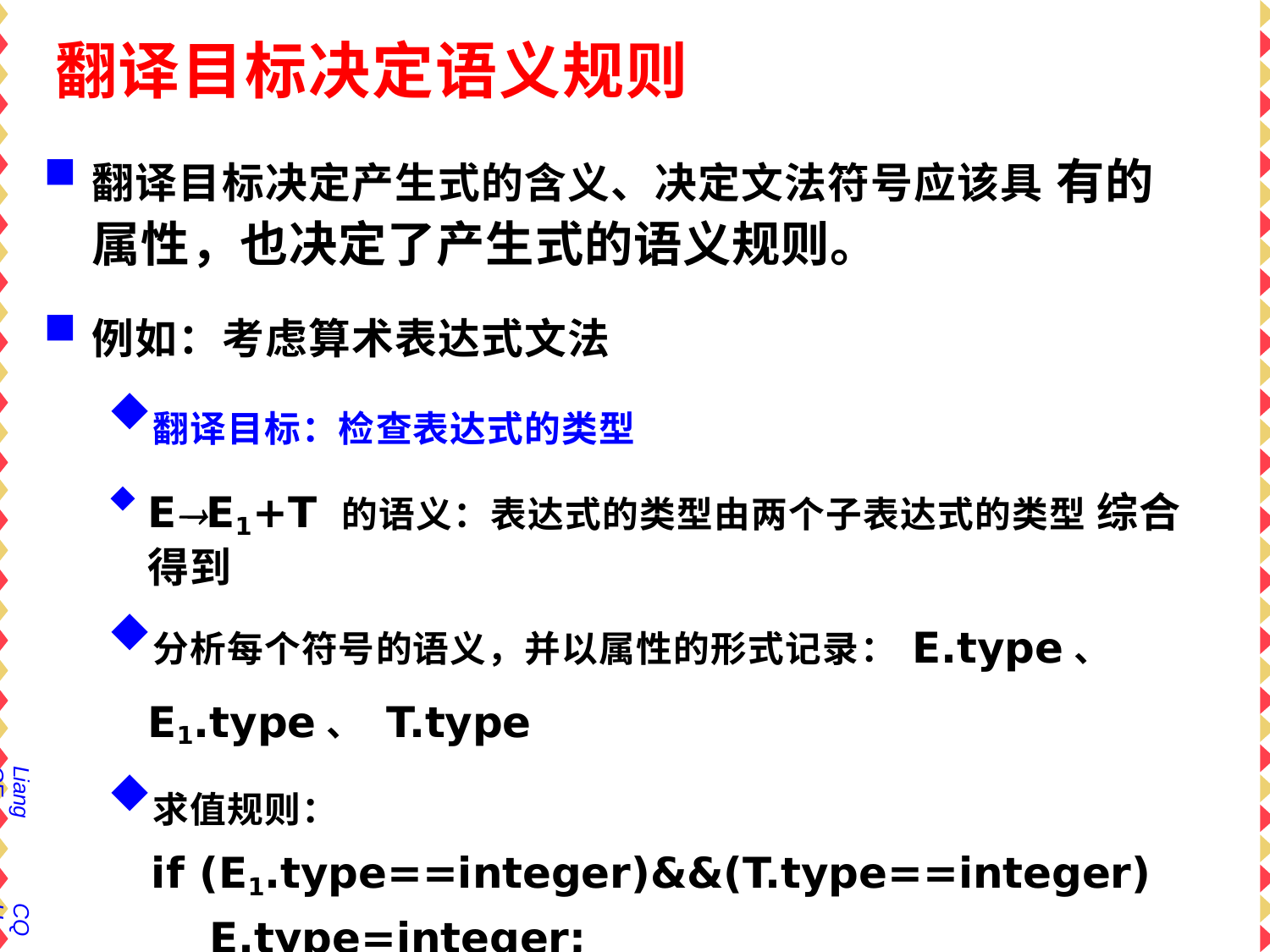

# 翻译目标决定语义规则
翻译目标决定产生式的含义、决定文法符号应该具 有的属性，也决定了产生式的语义规则。
例如：考虑算术表达式文法
翻译目标：检查表达式的类型
E→E1+T 的语义：表达式的类型由两个子表达式的类型 综合得到
分析每个符号的语义，并以属性的形式记录：E.type、
E1.type、 T.type
求值规则：
if (E1.type==integer)&&(T.type==integer)  E.type=integer;
else …
Liang GE
CQU
7